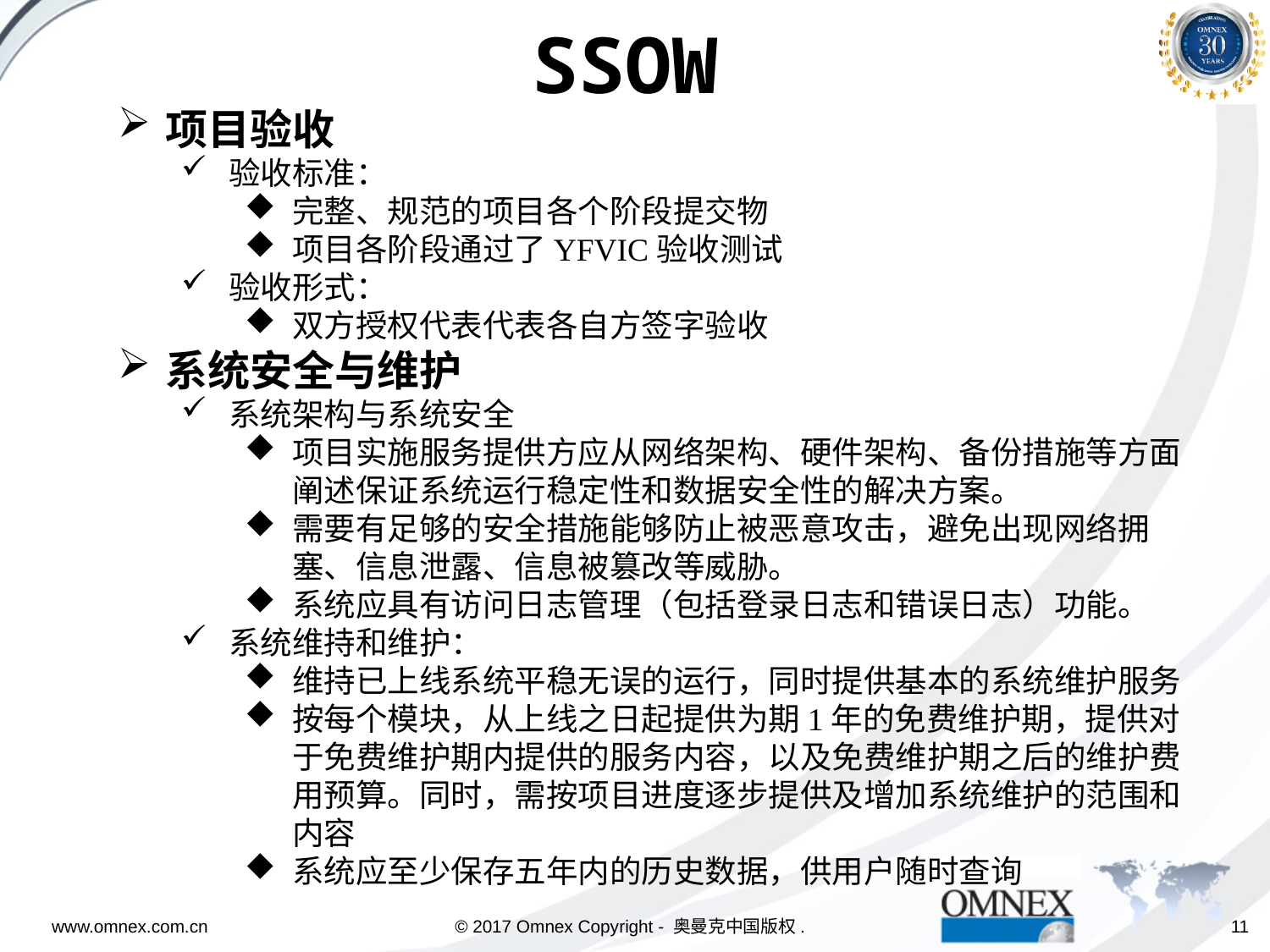

SSOW
项目验收
验收标准：
完整、规范的项目各个阶段提交物
项目各阶段通过了YFVIC验收测试
验收形式：
双方授权代表代表各自方签字验收
系统安全与维护
系统架构与系统安全
项目实施服务提供方应从网络架构、硬件架构、备份措施等方面阐述保证系统运行稳定性和数据安全性的解决方案。
需要有足够的安全措施能够防止被恶意攻击，避免出现网络拥塞、信息泄露、信息被篡改等威胁。
系统应具有访问日志管理（包括登录日志和错误日志）功能。
系统维持和维护：
维持已上线系统平稳无误的运行，同时提供基本的系统维护服务
按每个模块，从上线之日起提供为期1年的免费维护期，提供对于免费维护期内提供的服务内容，以及免费维护期之后的维护费用预算。同时，需按项目进度逐步提供及增加系统维护的范围和内容
系统应至少保存五年内的历史数据，供用户随时查询